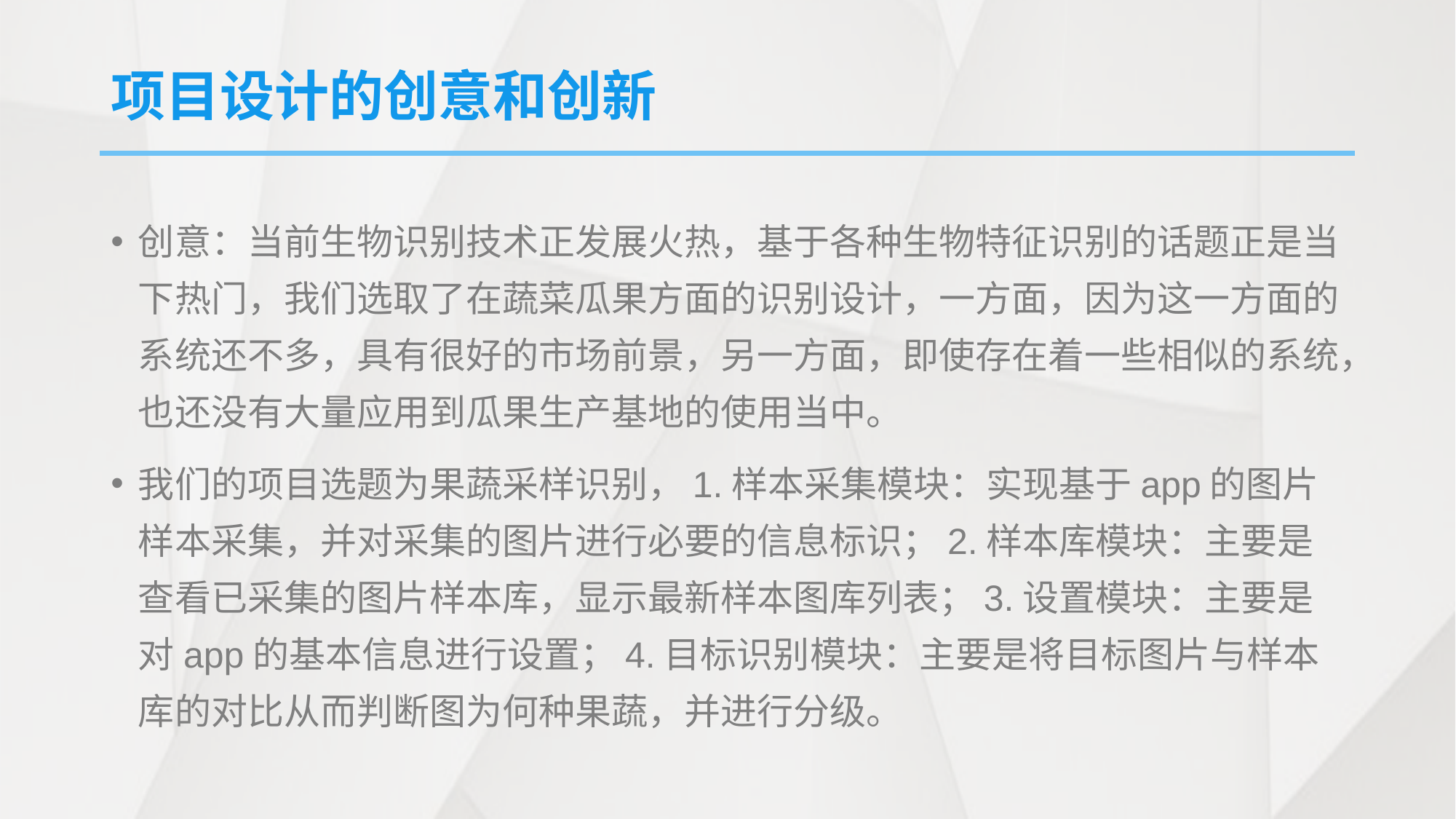

# 项目设计的创意和创新
创意：当前生物识别技术正发展火热，基于各种生物特征识别的话题正是当下热门，我们选取了在蔬菜瓜果方面的识别设计，一方面，因为这一方面的系统还不多，具有很好的市场前景，另一方面，即使存在着一些相似的系统，也还没有大量应用到瓜果生产基地的使用当中。
我们的项目选题为果蔬采样识别，1.样本采集模块：实现基于app的图片样本采集，并对采集的图片进行必要的信息标识；2.样本库模块：主要是查看已采集的图片样本库，显示最新样本图库列表；3.设置模块：主要是对app的基本信息进行设置；4.目标识别模块：主要是将目标图片与样本库的对比从而判断图为何种果蔬，并进行分级。